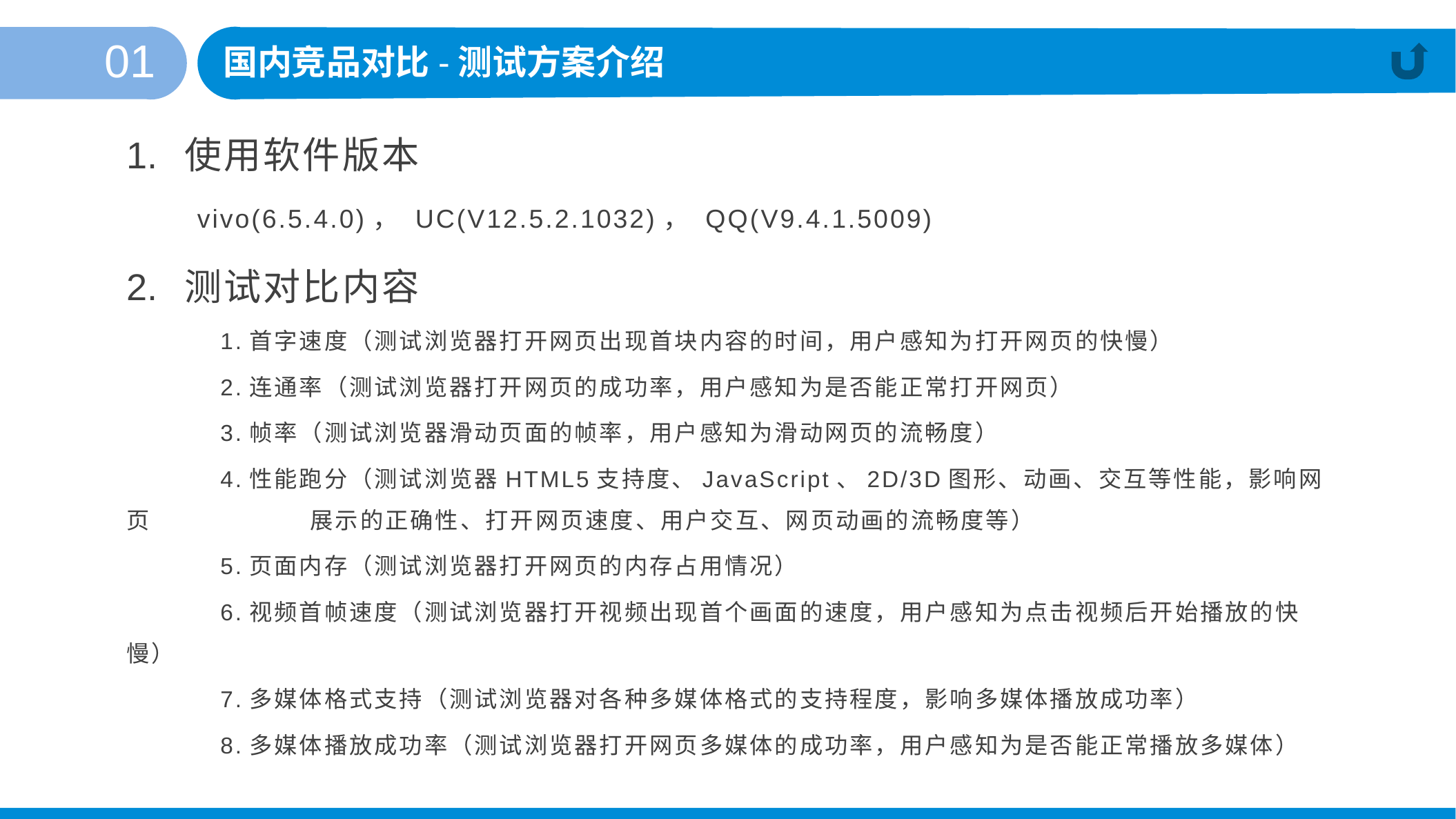

01

国内竞品对比-测试方案介绍

使用软件版本
       vivo(6.5.4.0)， UC(V12.5.2.1032)， QQ(V9.4.1.5009)
测试对比内容
           1.首字速度（测试浏览器打开网页出现首块内容的时间，用户感知为打开网页的快慢）
           2.连通率（测试浏览器打开网页的成功率，用户感知为是否能正常打开网页）
           3.帧率（测试浏览器滑动页面的帧率，用户感知为滑动网页的流畅度）
           4.性能跑分（测试浏览器HTML5支持度、JavaScript、2D/3D图形、动画、交互等性能，影响网页  	           展示的正确性、打开网页速度、用户交互、网页动画的流畅度等）
           5.页面内存（测试浏览器打开网页的内存占用情况）
           6.视频首帧速度（测试浏览器打开视频出现首个画面的速度，用户感知为点击视频后开始播放的快慢）
           7.多媒体格式支持（测试浏览器对各种多媒体格式的支持程度，影响多媒体播放成功率）
           8.多媒体播放成功率（测试浏览器打开网页多媒体的成功率，用户感知为是否能正常播放多媒体）